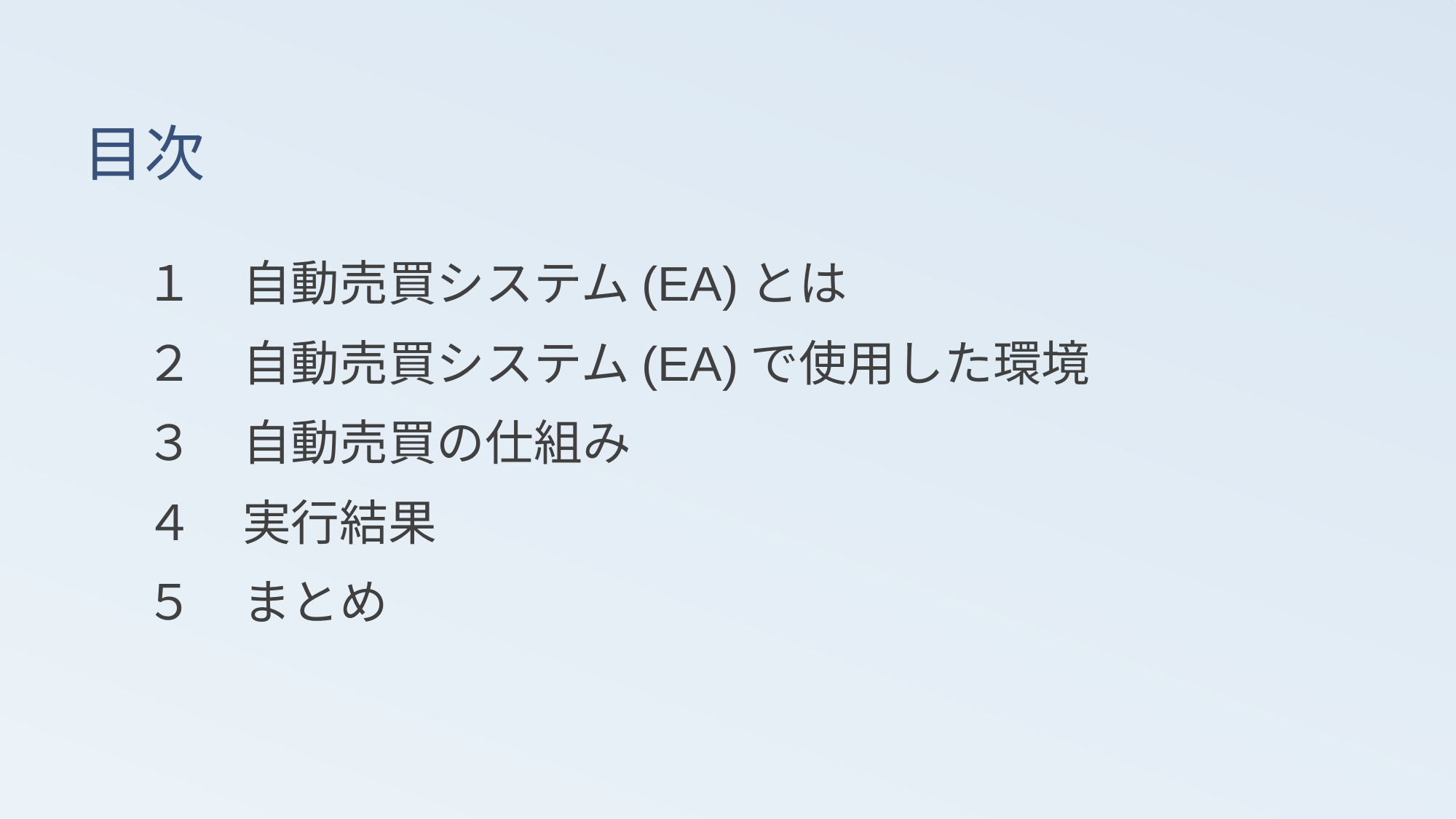

# 目次
１　自動売買システム(EA)とは
２　自動売買システム(EA)で使用した環境
３　自動売買の仕組み
４　実行結果
５　まとめ